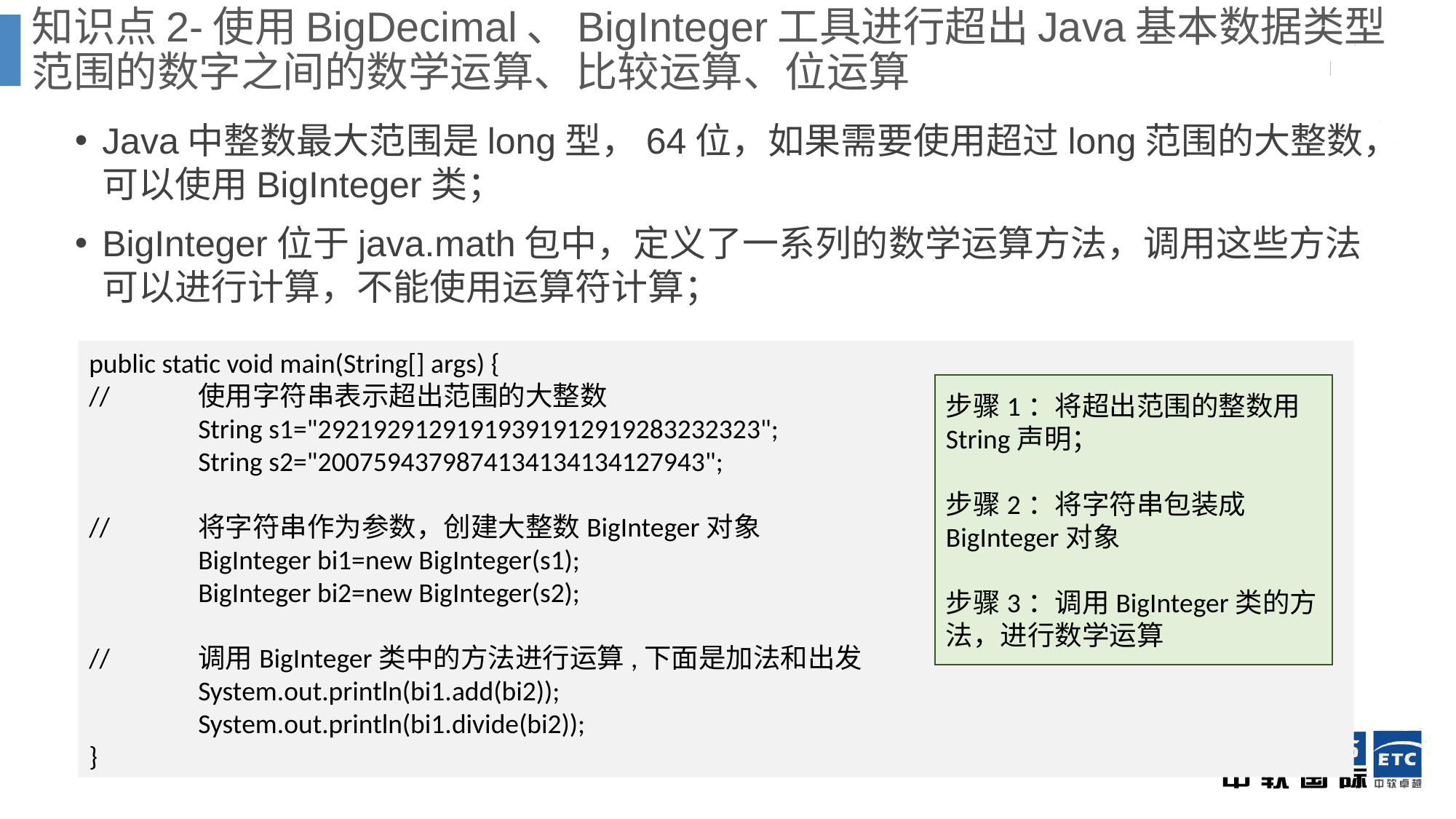

# 知识点2-使用BigDecimal、BigInteger工具进行超出Java基本数据类型范围的数字之间的数学运算、比较运算、位运算
Java中整数最大范围是long型，64位，如果需要使用超过long范围的大整数，可以使用BigInteger类；
BigInteger位于java.math包中，定义了一系列的数学运算方法，调用这些方法可以进行计算，不能使用运算符计算；
public static void main(String[] args) {
//	使用字符串表示超出范围的大整数
	String s1="29219291291919391912919283232323";
	String s2="2007594379874134134134127943";

//	将字符串作为参数，创建大整数BigInteger对象
	BigInteger bi1=new BigInteger(s1);
	BigInteger bi2=new BigInteger(s2);

//	调用BigInteger类中的方法进行运算,下面是加法和出发
	System.out.println(bi1.add(bi2));
	System.out.println(bi1.divide(bi2));
}
步骤1：将超出范围的整数用String声明；

步骤2：将字符串包装成BigInteger对象

步骤3：调用BigInteger类的方法，进行数学运算